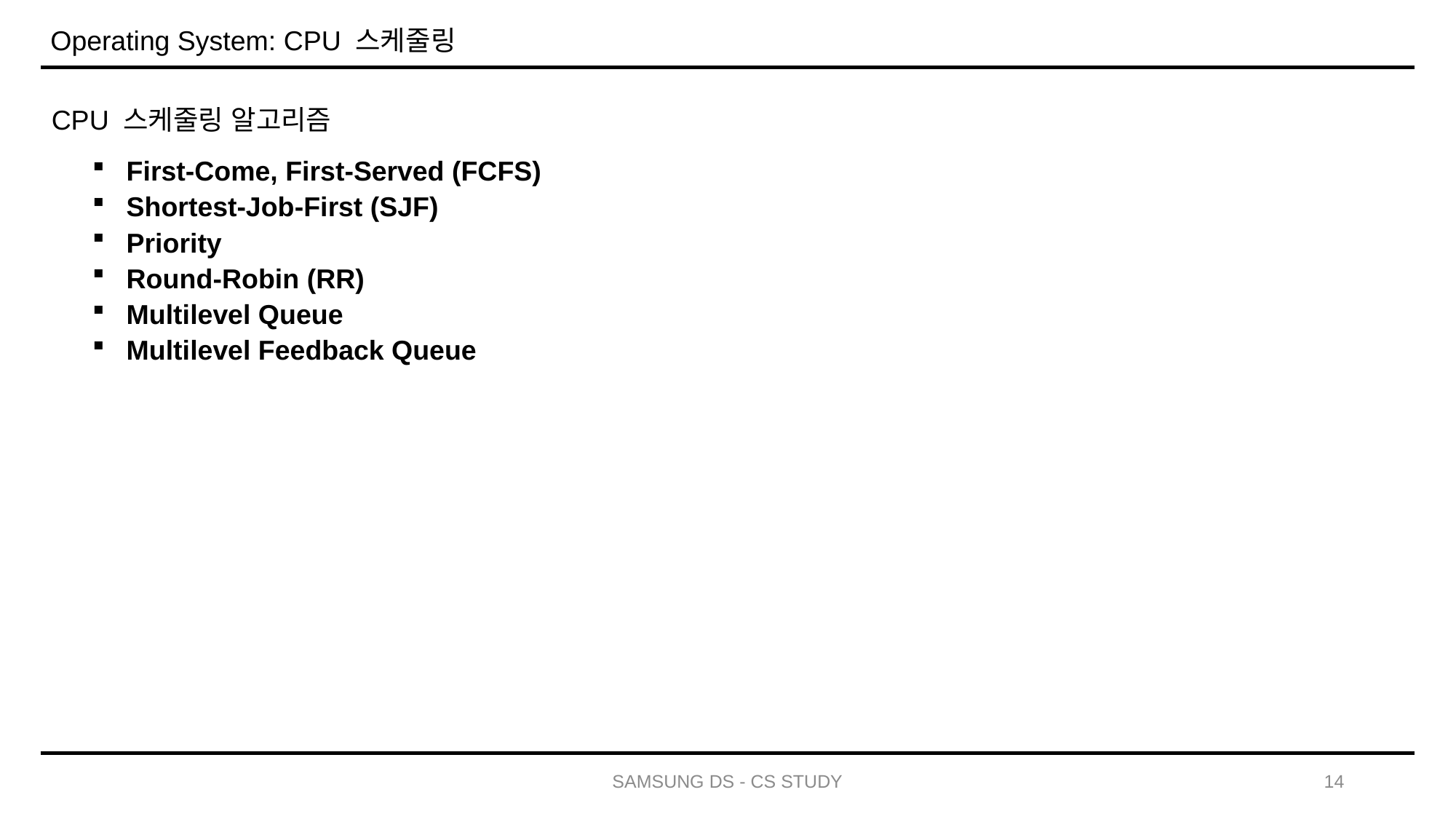

Operating System: CPU 스케줄링
CPU 스케줄링 알고리즘
First-Come, First-Served (FCFS)
Shortest-Job-First (SJF)
Priority
Round-Robin (RR)
Multilevel Queue
Multilevel Feedback Queue
SAMSUNG DS - CS STUDY
14